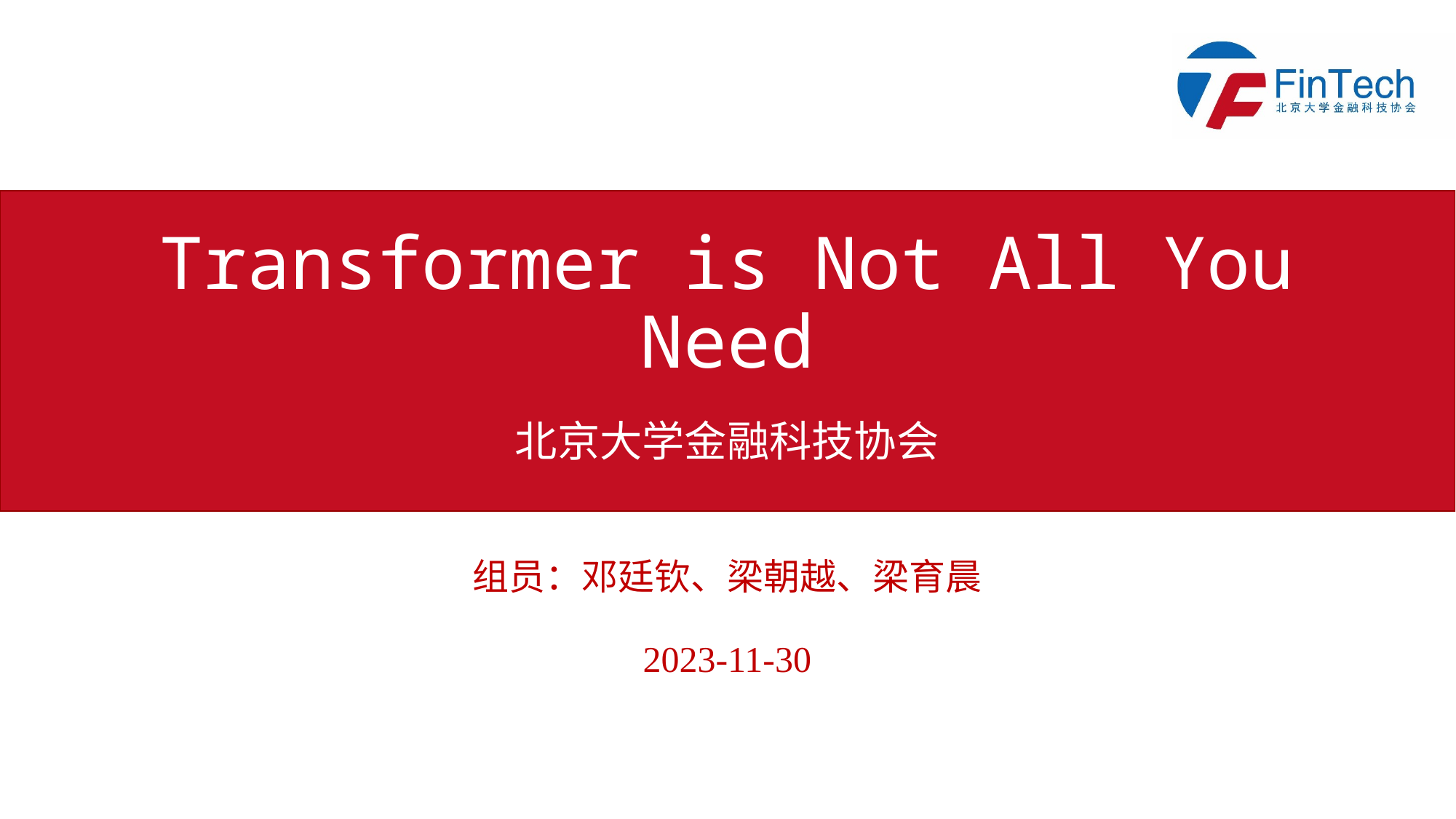

Transformer is Not All You Need
北京大学金融科技协会
组员：邓廷钦、梁朝越、梁育晨
2023-11-30